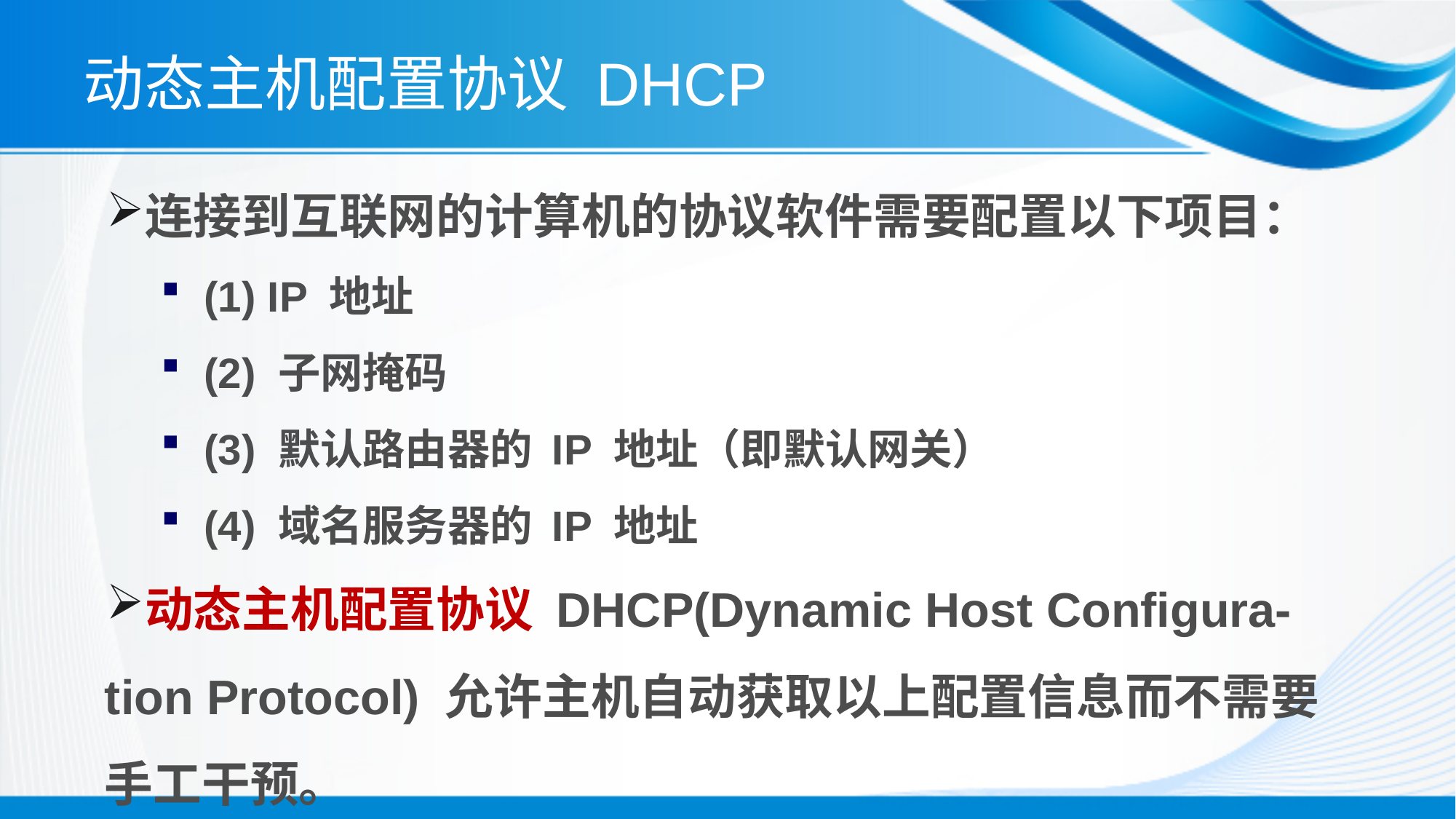

# 动态主机配置协议 DHCP
连接到互联网的计算机的协议软件需要配置以下项目：
  (1) IP 地址
  (2) 子网掩码
  (3) 默认路由器的 IP 地址（即默认网关）
  (4) 域名服务器的 IP 地址
动态主机配置协议 DHCP(Dynamic Host Configura-tion Protocol) 允许主机自动获取以上配置信息而不需要手工干预。